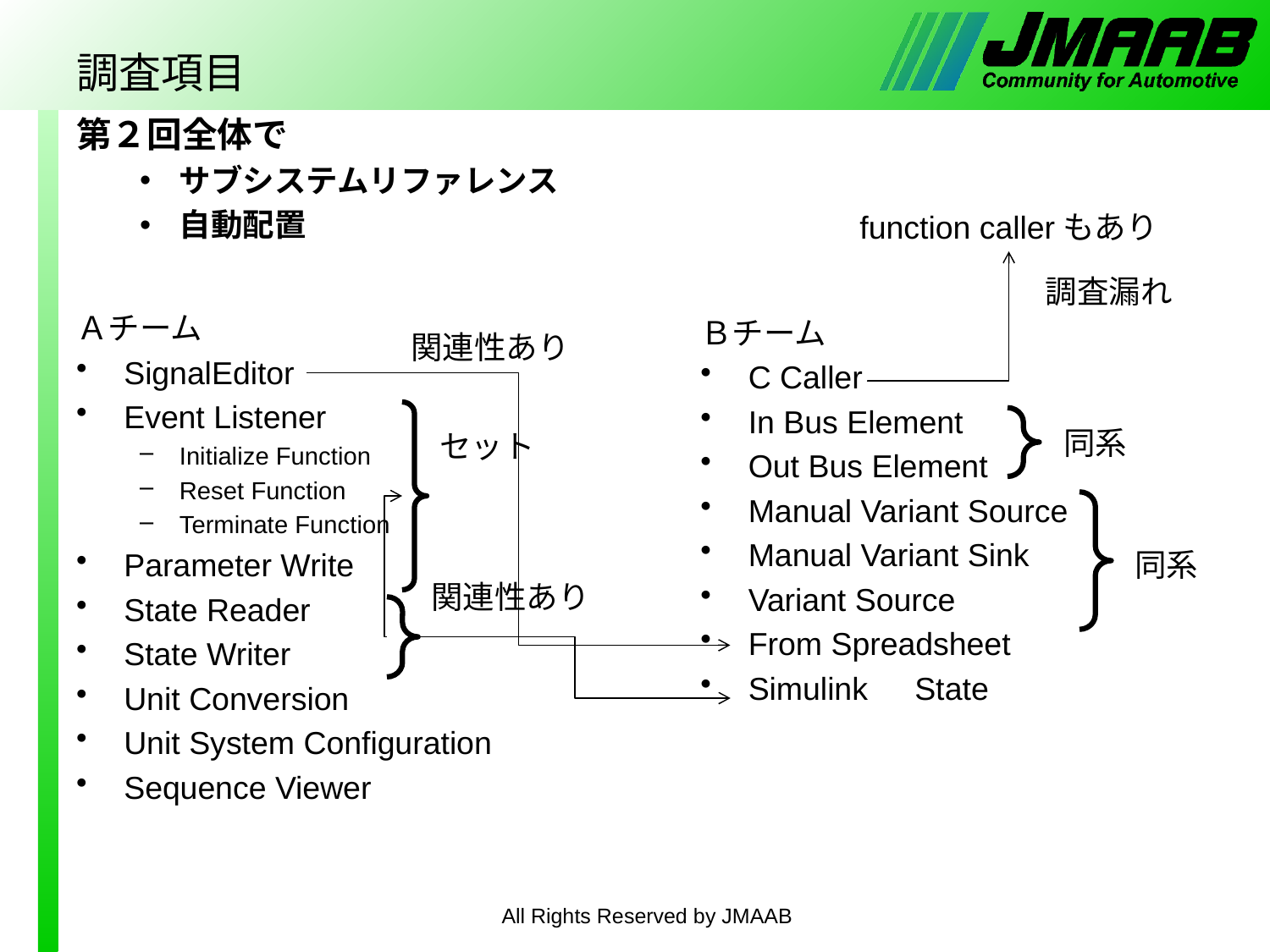

# 調査項目
第２回全体で
サブシステムリファレンス
自動配置
function callerもあり
調査漏れ
Ａチーム
SignalEditor
Event Listener
Initialize Function
Reset Function
Terminate Function
Parameter Write
State Reader
State Writer
Unit Conversion
Unit System Configuration
Sequence Viewer

Ｂチーム
C Caller
In Bus Element
Out Bus Element
Manual Variant Source
Manual Variant Sink
Variant Source
From Spreadsheet
Simulink　State

関連性あり

同系
セット

同系
関連性あり